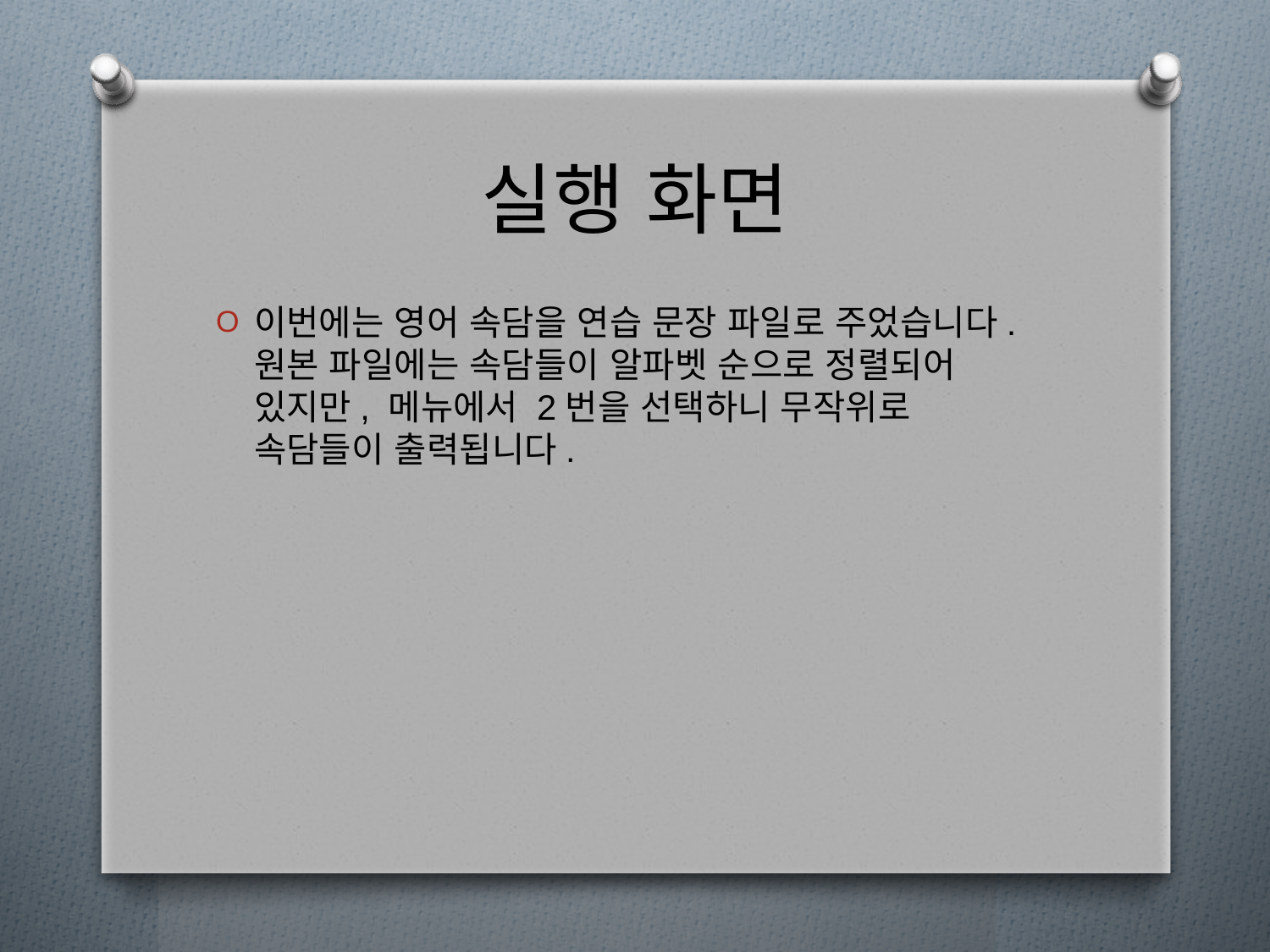

# 실행 화면
이번에는 영어 속담을 연습 문장 파일로 주었습니다. 원본 파일에는 속담들이 알파벳 순으로 정렬되어 있지만, 메뉴에서 2번을 선택하니 무작위로 속담들이 출력됩니다.